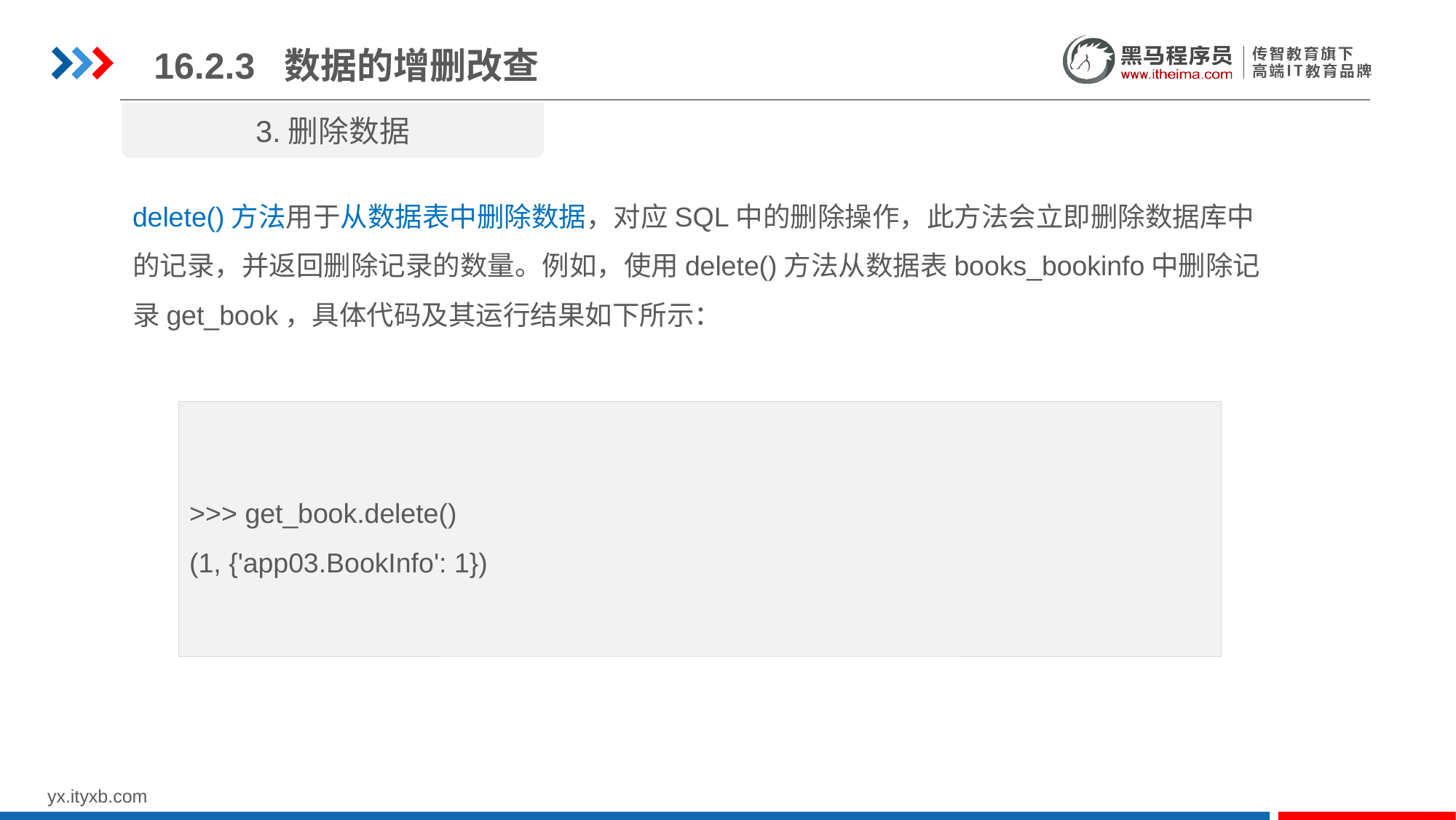

16.2.3  数据的增删改查

3.删除数据
delete()方法用于从数据表中删除数据，对应SQL中的删除操作，此方法会立即删除数据库中的记录，并返回删除记录的数量。例如，使用delete()方法从数据表books_bookinfo中删除记录get_book，具体代码及其运行结果如下所示：
>>> get_book.delete()
(1, {'app03.BookInfo': 1})